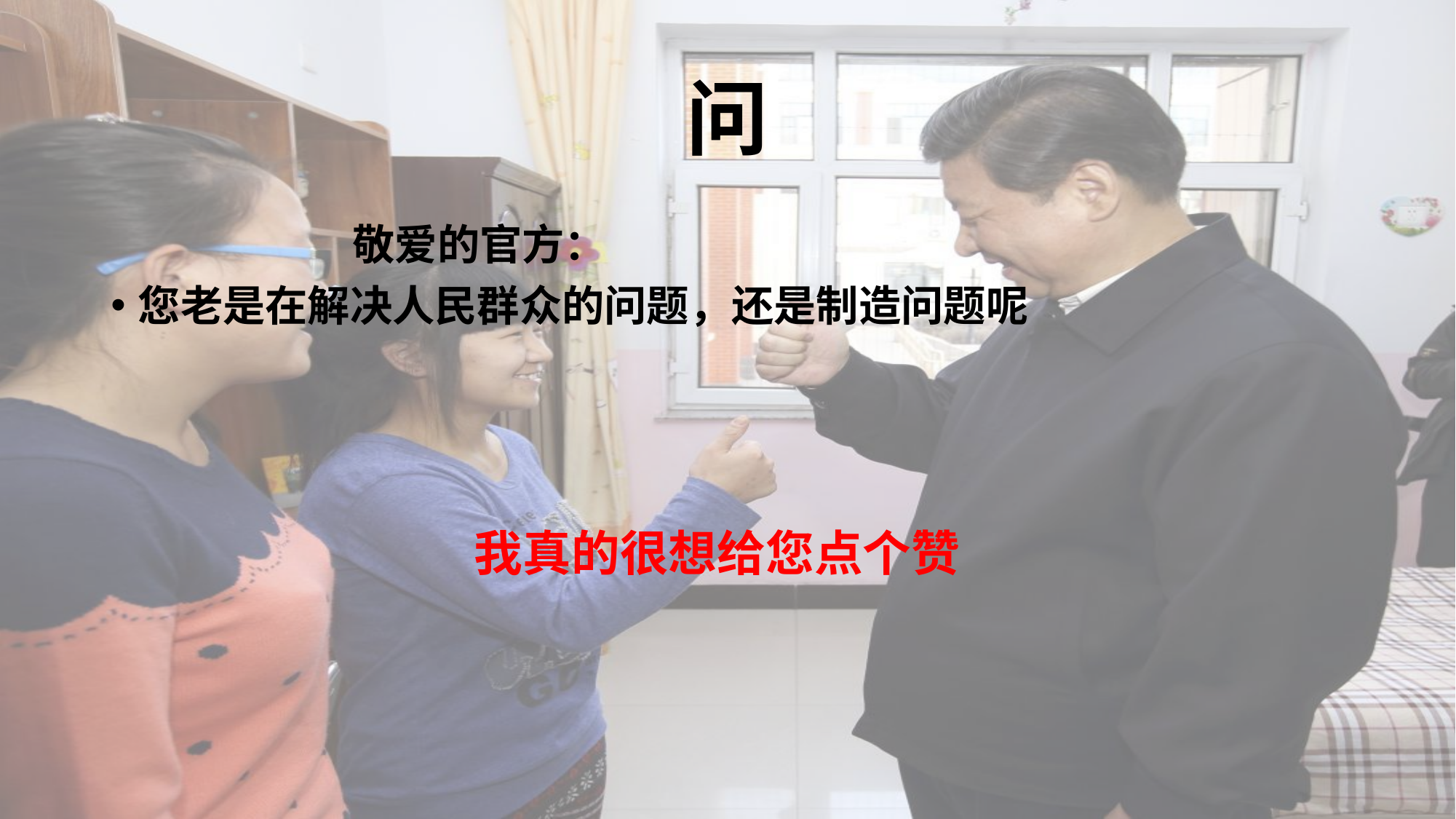

# 问
                        敬爱的官方：
您老是在解决人民群众的问题，还是制造问题呢
我真的很想给您点个赞